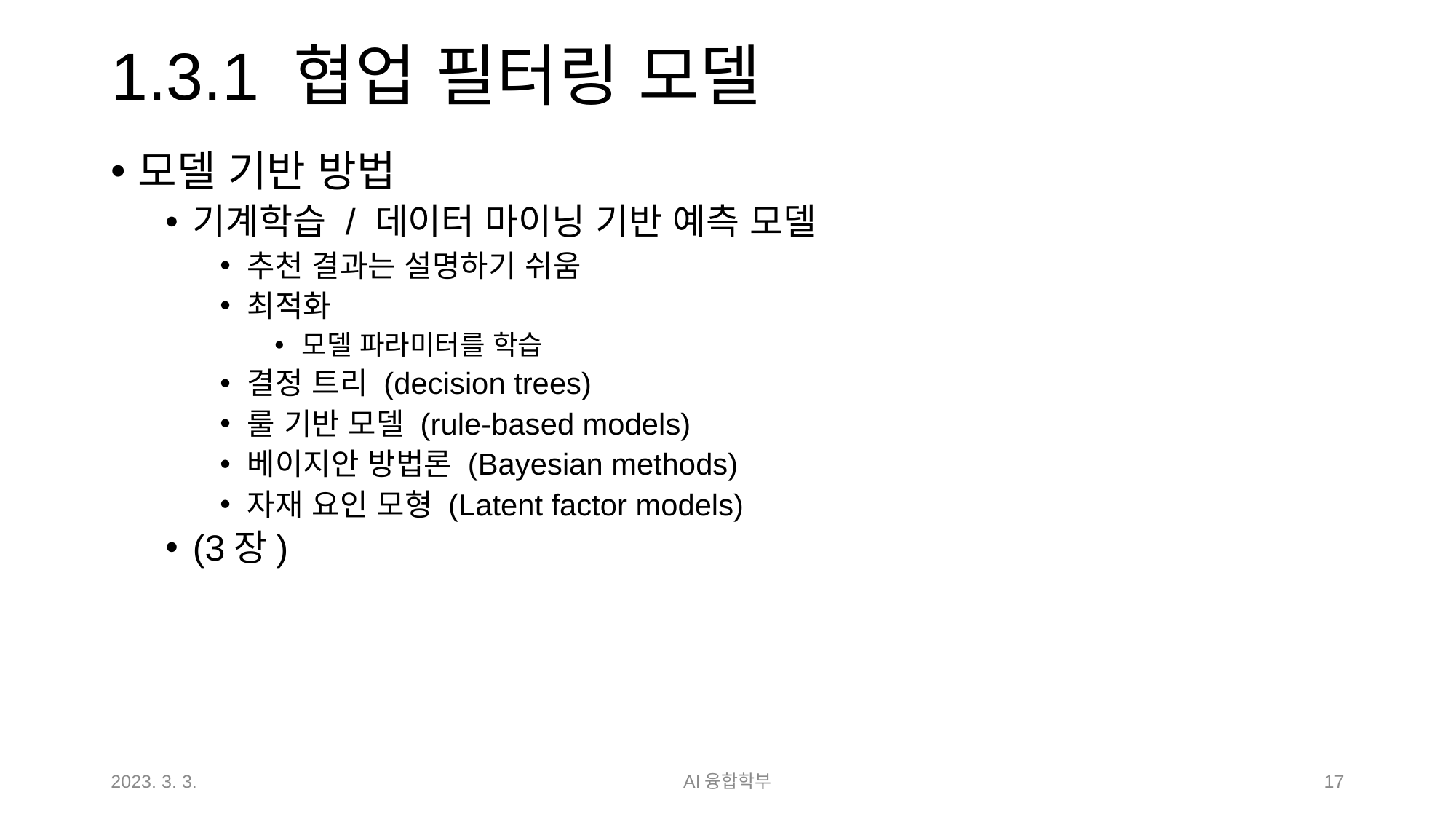

# 1.3.1 협업 필터링 모델
모델 기반 방법
기계학습 / 데이터 마이닝 기반 예측 모델
추천 결과는 설명하기 쉬움
최적화
모델 파라미터를 학습
결정 트리 (decision trees)
룰 기반 모델 (rule-based models)
베이지안 방법론 (Bayesian methods)
자재 요인 모형 (Latent factor models)
(3장)

2023. 3. 3.
AI융합학부
17